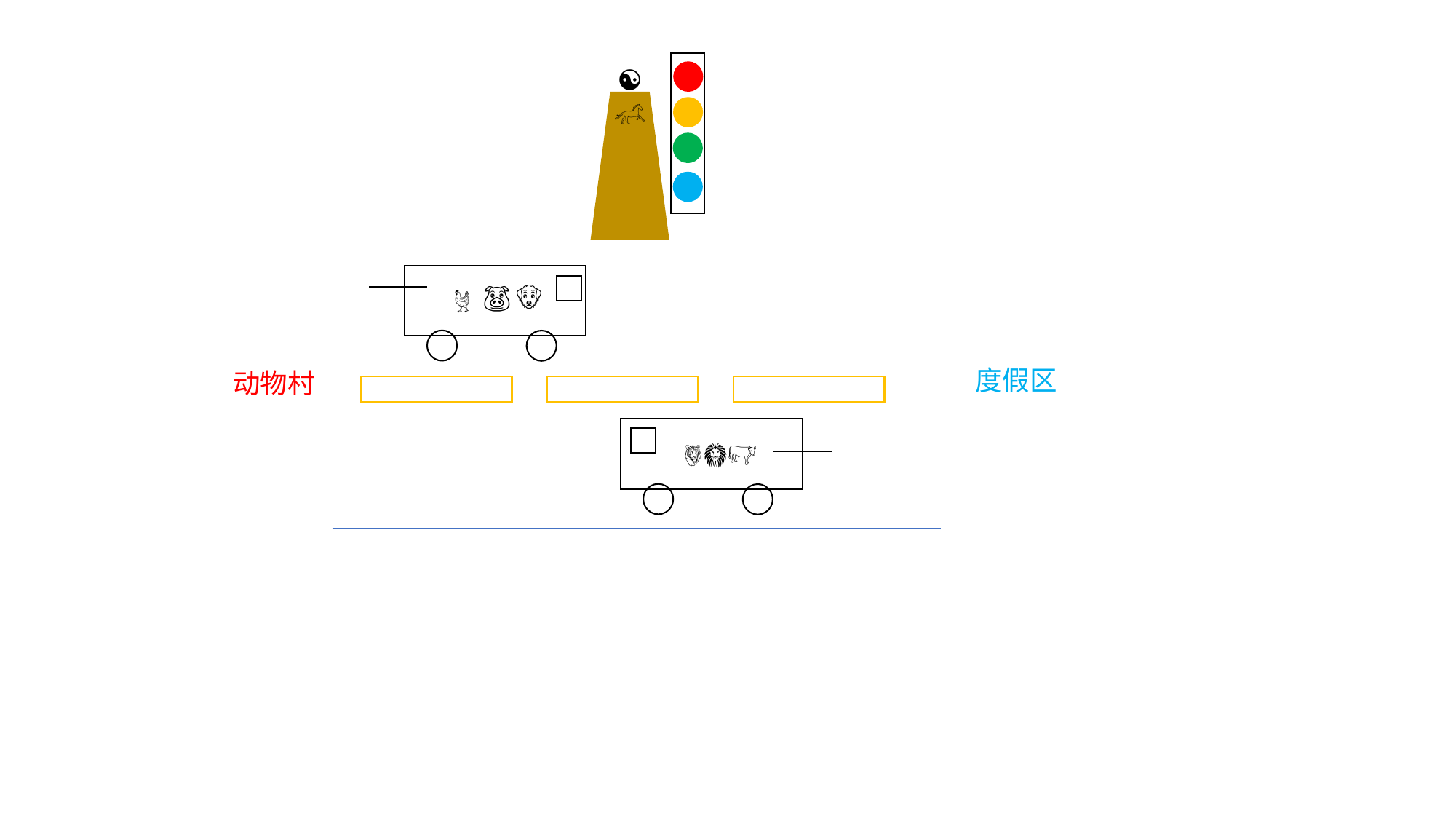

☯️

🐎

🐶
🐷
🐔

度假区
动物村

🐯🦁️🐂